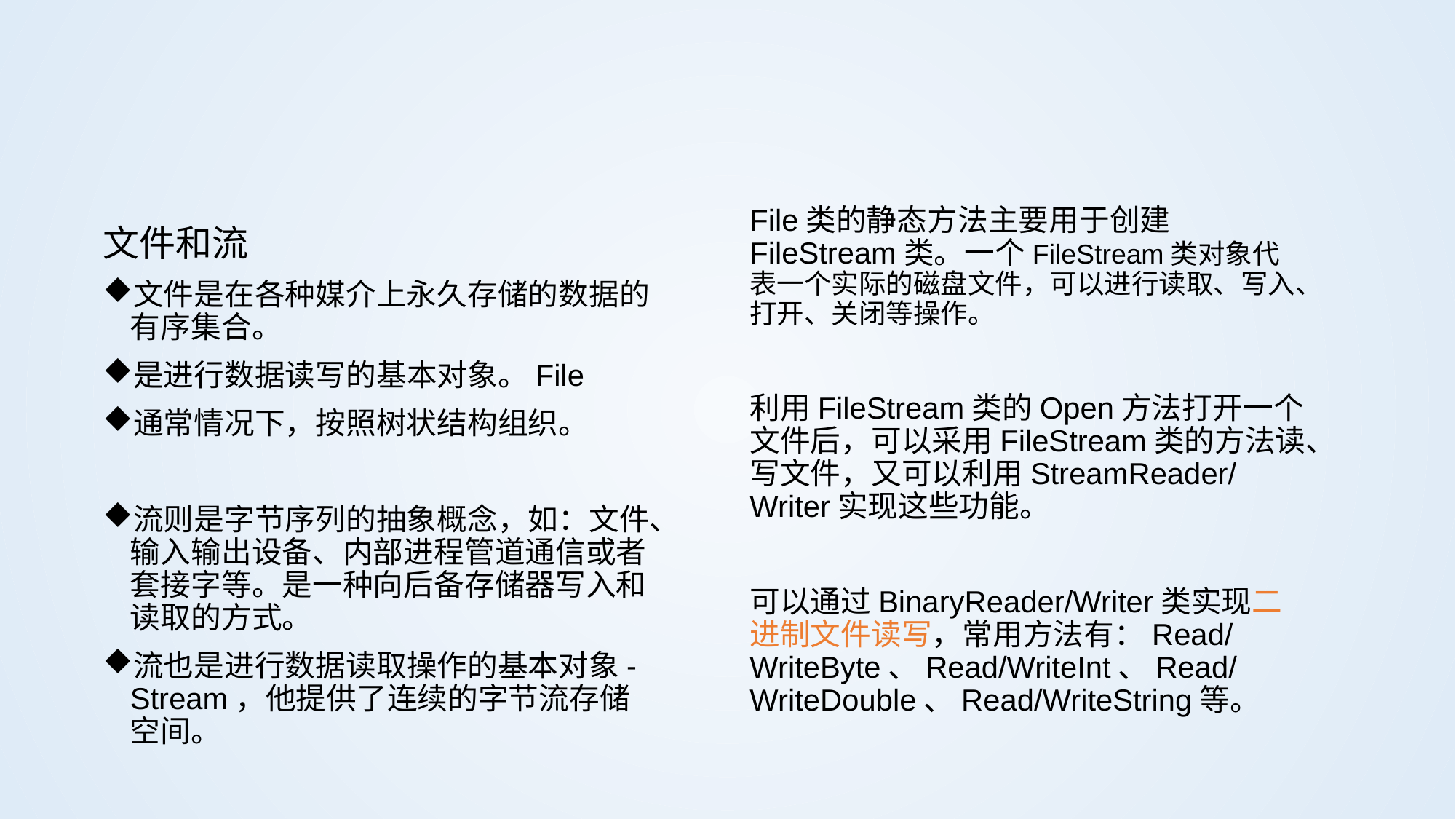

#

File类的静态方法主要用于创建FileStream类。一个FileStream类对象代表一个实际的磁盘文件，可以进行读取、写入、打开、关闭等操作。

利用FileStream类的Open方法打开一个文件后，可以采用FileStream类的方法读、写文件，又可以利用StreamReader/Writer实现这些功能。

可以通过BinaryReader/Writer类实现二进制文件读写，常用方法有：Read/WriteByte、Read/WriteInt、Read/WriteDouble、Read/WriteString等。

文件和流
文件是在各种媒介上永久存储的数据的有序集合。
是进行数据读写的基本对象。File
通常情况下，按照树状结构组织。

流则是字节序列的抽象概念，如：文件、输入输出设备、内部进程管道通信或者套接字等。是一种向后备存储器写入和读取的方式。
流也是进行数据读取操作的基本对象-Stream，他提供了连续的字节流存储空间。